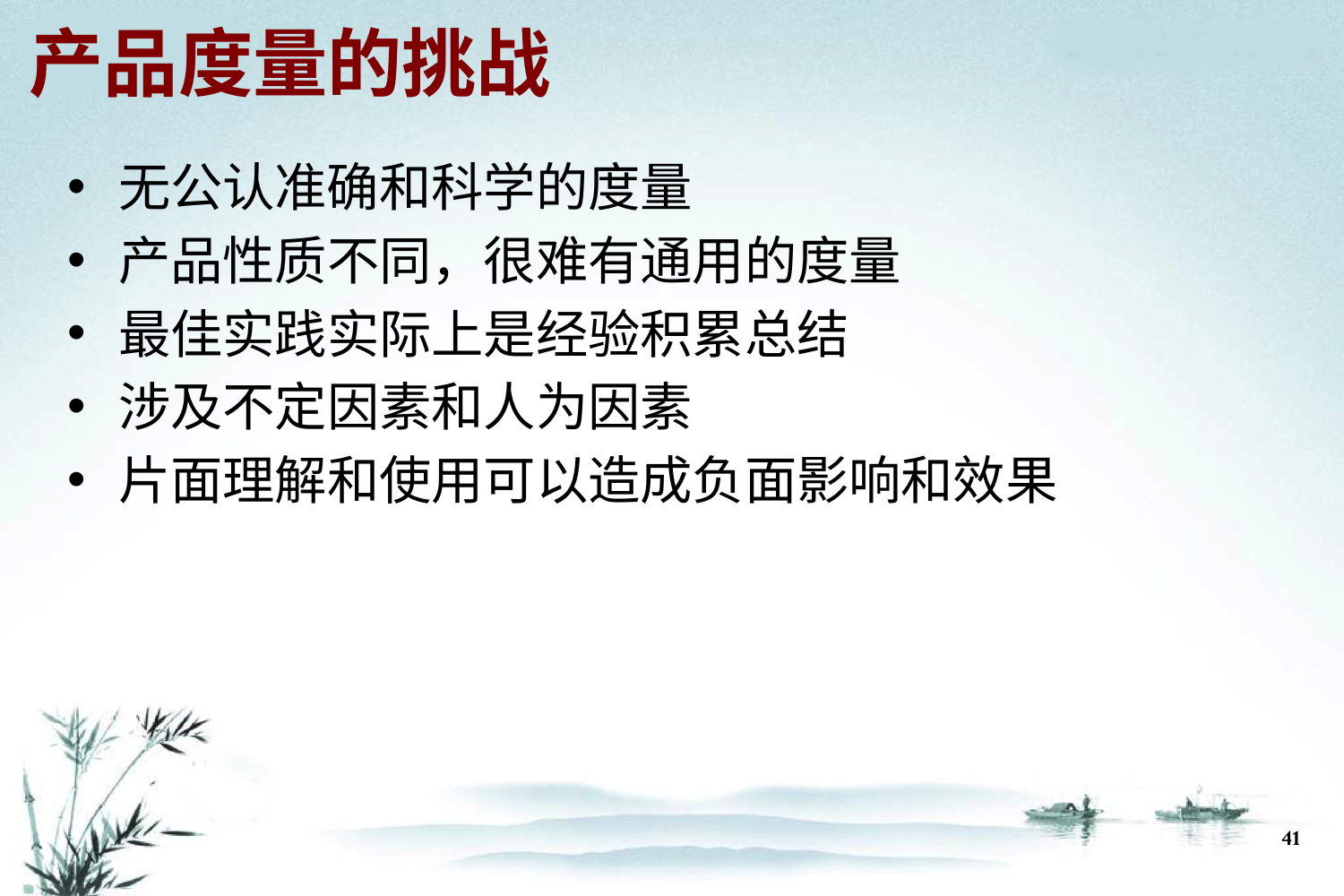

# 产品度量的挑战
无公认准确和科学的度量
产品性质不同，很难有通用的度量
最佳实践实际上是经验积累总结
涉及不定因素和人为因素
片面理解和使用可以造成负面影响和效果

41